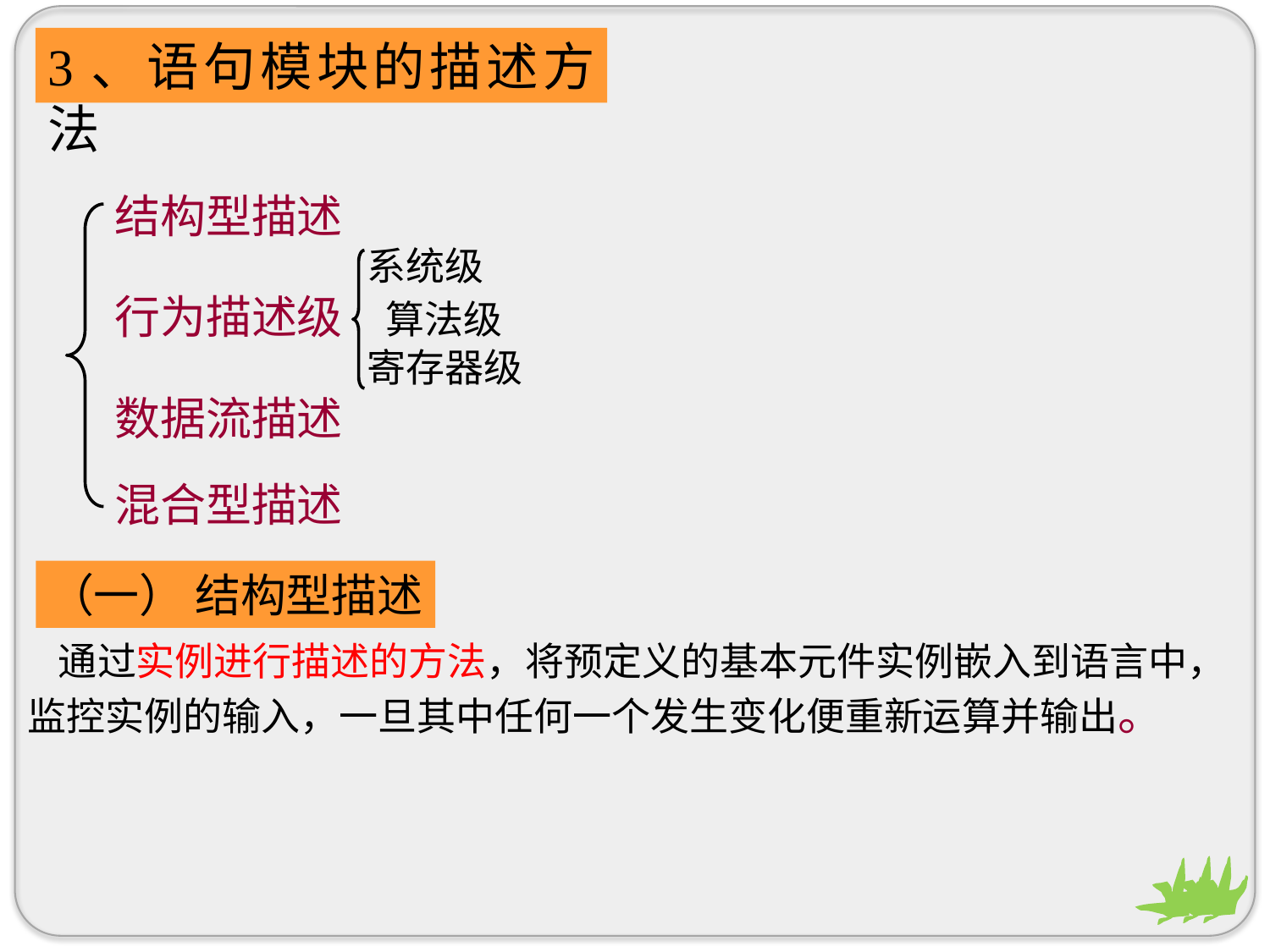

3、语句模块的描述方法
结构型描述
                            系统级
行为描述级     算法级
                            寄存器级
数据流描述

混合型描述

（一） 结构型描述
  通过实例进行描述的方法，将预定义的基本元件实例嵌入到语言中，监控实例的输入，一旦其中任何一个发生变化便重新运算并输出。
12